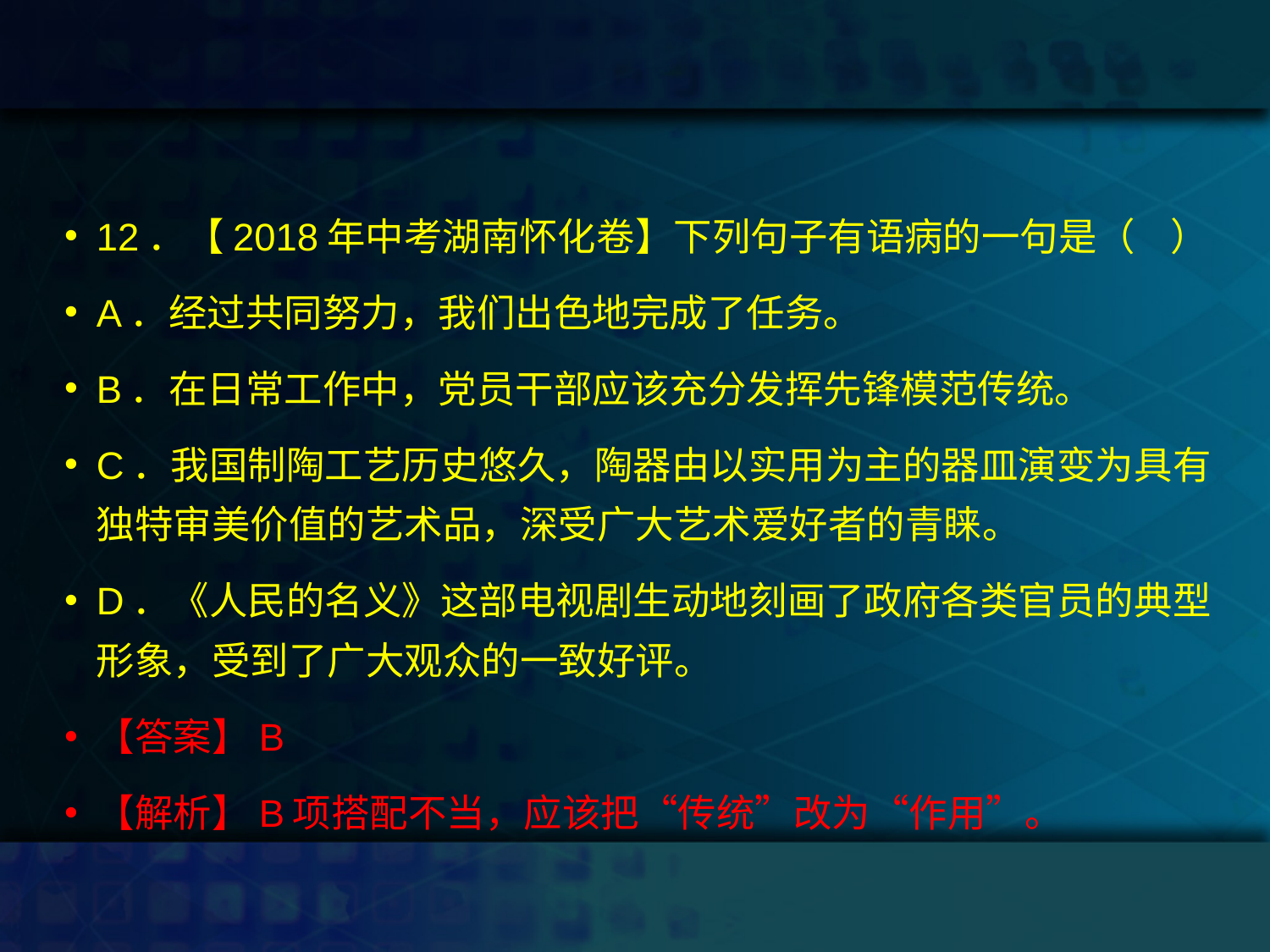

#
12．【2018年中考湖南怀化卷】下列句子有语病的一句是（    ）
A．经过共同努力，我们出色地完成了任务。
B．在日常工作中，党员干部应该充分发挥先锋模范传统。
C．我国制陶工艺历史悠久，陶器由以实用为主的器皿演变为具有独特审美价值的艺术品，深受广大艺术爱好者的青睐。
D．《人民的名义》这部电视剧生动地刻画了政府各类官员的典型形象，受到了广大观众的一致好评。
【答案】B
【解析】B项搭配不当，应该把“传统”改为“作用”。